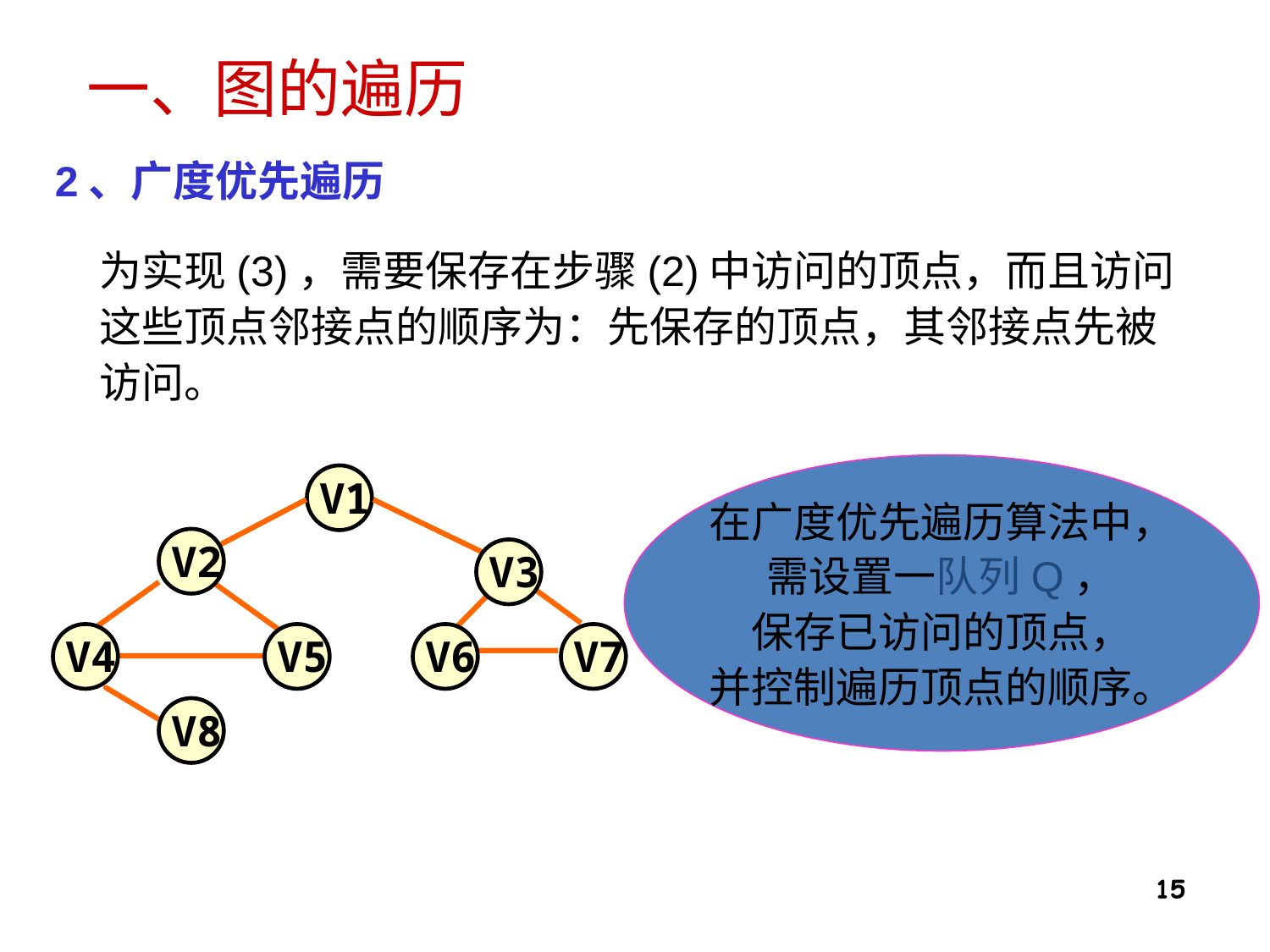

一、图的遍历
2、广度优先遍历
为实现(3)，需要保存在步骤(2)中访问的顶点，而且访问这些顶点邻接点的顺序为：先保存的顶点，其邻接点先被访问。
在广度优先遍历算法中，
需设置一队列Q，
保存已访问的顶点，
并控制遍历顶点的顺序。
 V1

 V2

 V3

 V4

 V5

 V6

 V7

 V8

15